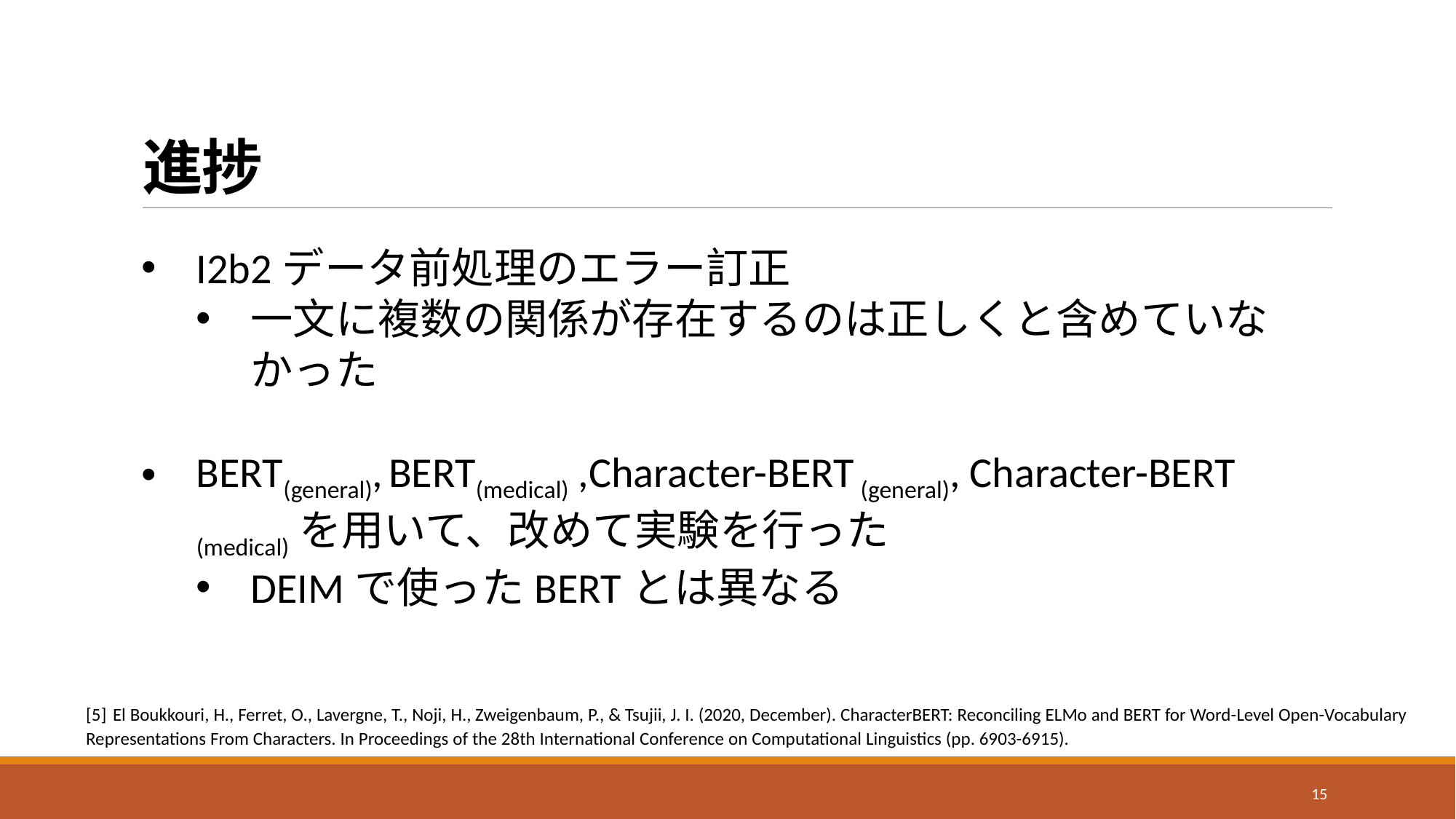

# 進捗
I2b2データ前処理のエラー訂正
一文に複数の関係が存在するのは正しくと含めていなかった

BERT(general), BERT(medical) ,Character-BERT (general), Character-BERT (medical)を用いて、改めて実験を行った
DEIMで使ったBERTとは異なる

[5] El Boukkouri, H., Ferret, O., Lavergne, T., Noji, H., Zweigenbaum, P., & Tsujii, J. I. (2020, December). CharacterBERT: Reconciling ELMo and BERT for Word-Level Open-Vocabulary Representations From Characters. In Proceedings of the 28th International Conference on Computational Linguistics (pp. 6903-6915).
15